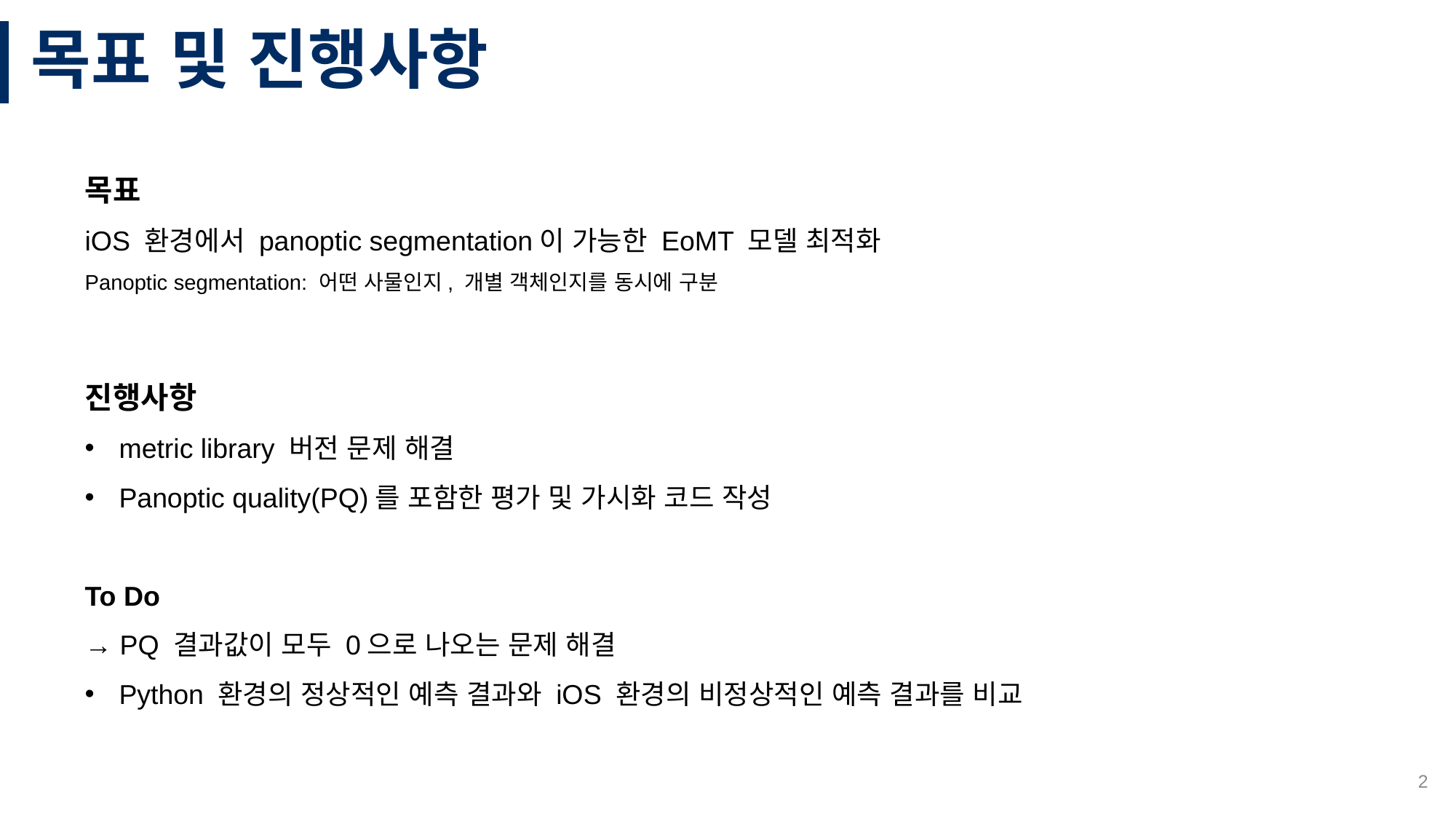

# 목표 및 진행사항

목표
iOS 환경에서 panoptic segmentation이 가능한 EoMT 모델 최적화
Panoptic segmentation: 어떤 사물인지, 개별 객체인지를 동시에 구분

진행사항
metric library 버전 문제 해결
Panoptic quality(PQ)를 포함한 평가 및 가시화 코드 작성

To Do
→ PQ 결과값이 모두 0으로 나오는 문제 해결
Python 환경의 정상적인 예측 결과와 iOS 환경의 비정상적인 예측 결과를 비교

2